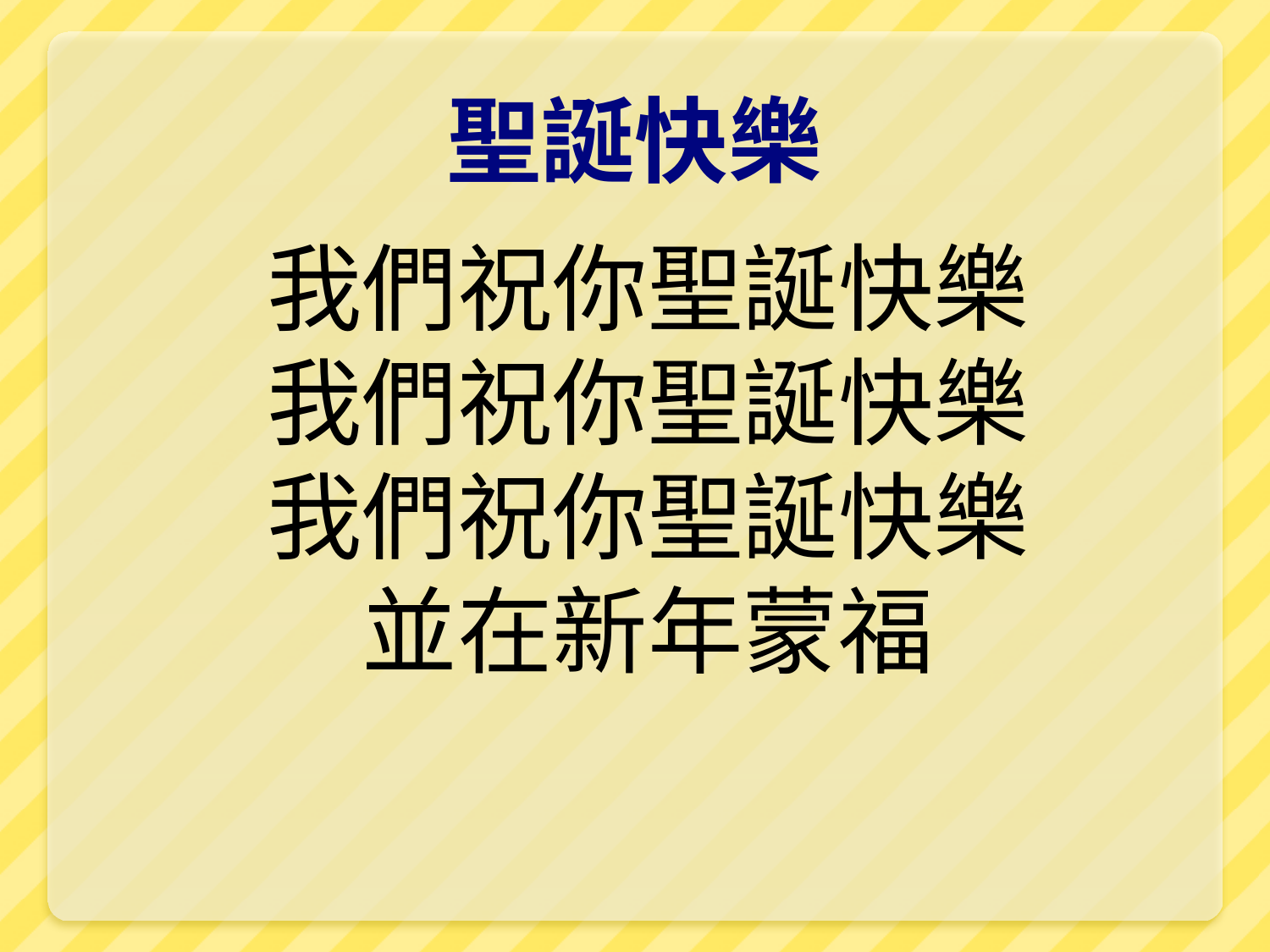

# 聖誕快樂
我們祝你聖誕快樂
我們祝你聖誕快樂
我們祝你聖誕快樂
並在新年蒙福